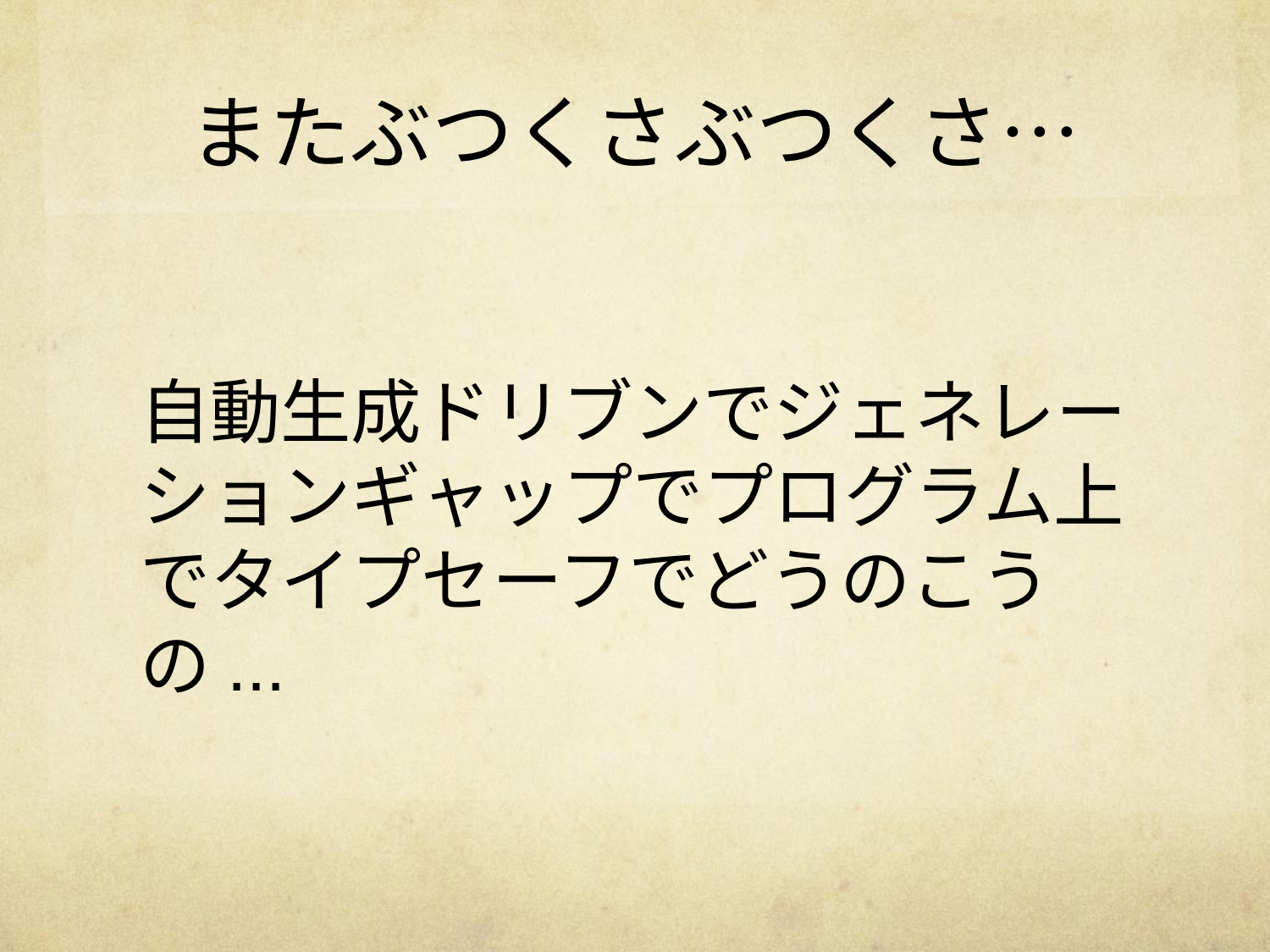

# またぶつくさぶつくさ…

自動生成ドリブンでジェネレーションギャップでプログラム上でタイプセーフでどうのこうの...